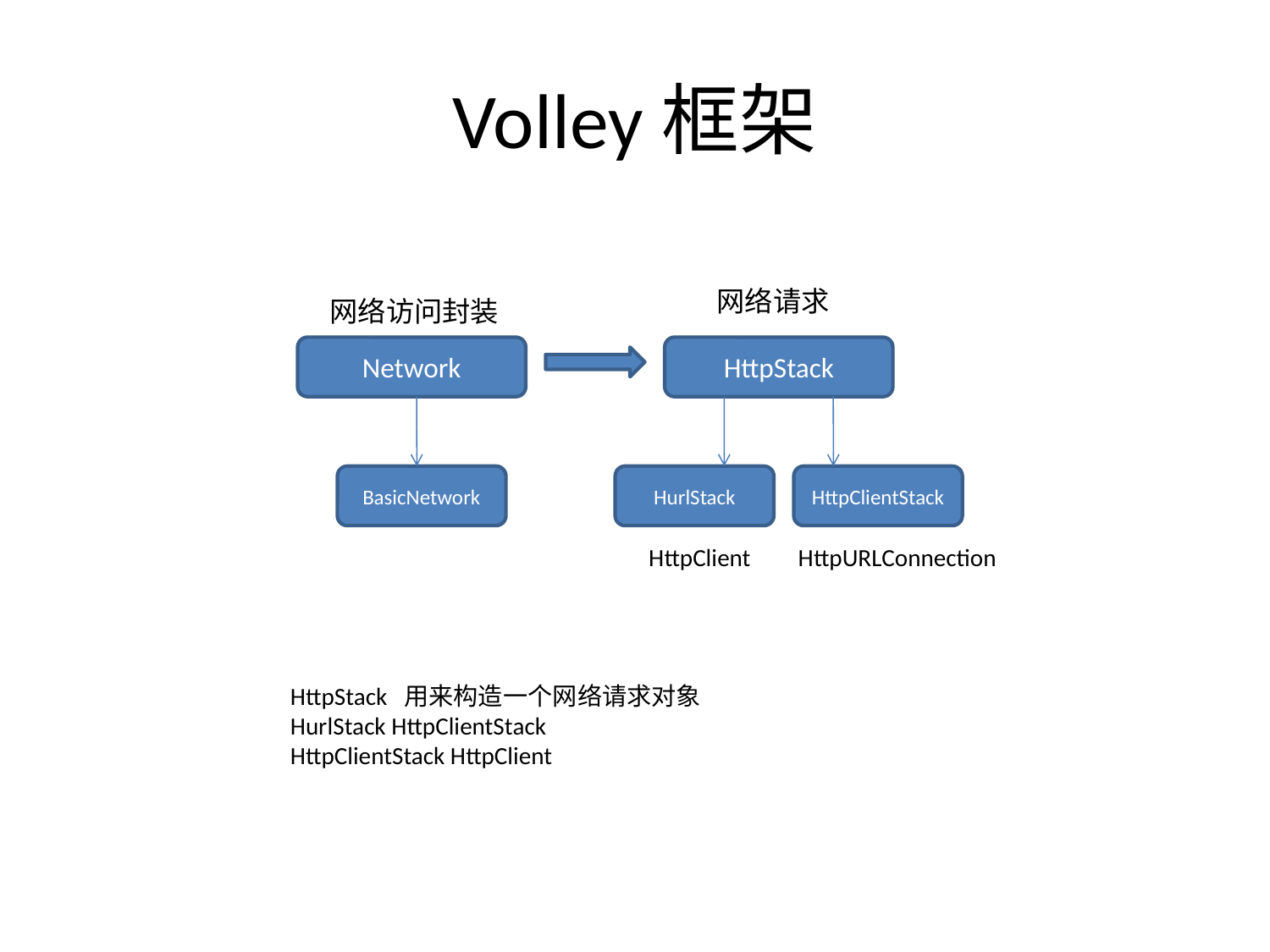

# Volley框架
网络请求
网络访问封装
Network
HttpStack

BasicNetwork
HurlStack
HttpClientStack
HttpClient
HttpURLConnection
HttpStack  用来构造一个网络请求对象
HurlStack HttpClientStack
HttpClientStack HttpClient